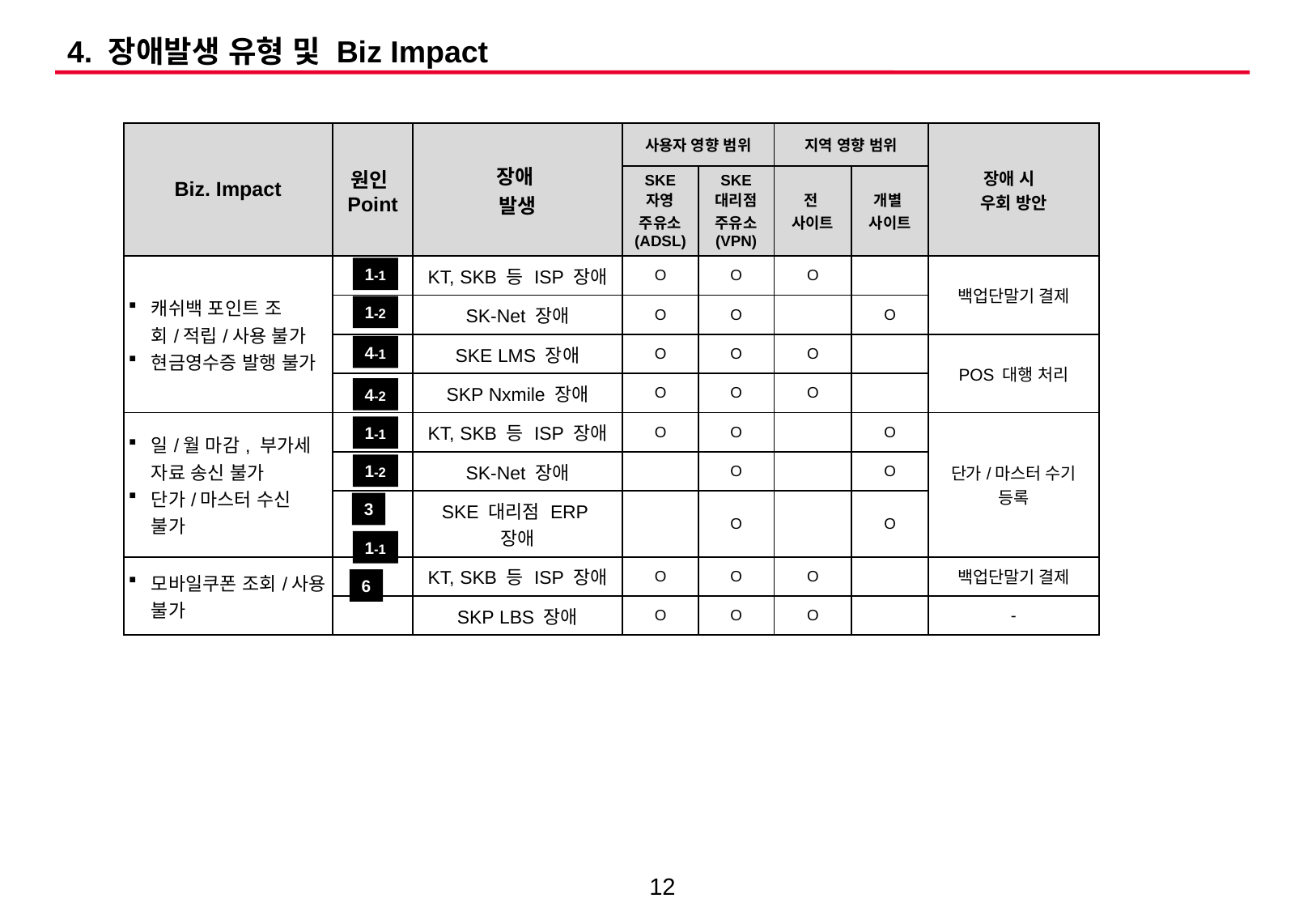

# 4. 장애발생 유형 및 Biz Impact
| Biz. Impact | 원인Point | 장애 발생 | 사용자 영향 범위 |  | 지역 영향 범위 |  | 장애 시 우회 방안 |
| --- | --- | --- | --- | --- | --- | --- | --- |
|  |  |  | SKE 자영 주유소 (ADSL) | SKE 대리점 주유소 (VPN) | 전 사이트 | 개별 사이트 |  |
| 캐쉬백 포인트 조회/적립/사용 불가 현금영수증 발행 불가 |  | KT, SKB 등 ISP 장애 | O | O | O |  | 백업단말기 결제 |
|  |  | SK-Net 장애 | O | O |  | O |  |
|  |  | SKE LMS 장애 | O | O | O |  | POS 대행 처리 |
|  |  | SKP Nxmile 장애 | O | O | O |  |  |
| 일/월 마감, 부가세 자료 송신 불가 단가/마스터 수신 불가 |  | KT, SKB 등 ISP 장애 | O | O |  | O | 단가/마스터 수기 등록 |
|  |  | SK-Net 장애 |  | O |  | O |  |
|  |  | SKE 대리점 ERP 장애 |  | O |  | O |  |
| 모바일쿠폰 조회/사용 불가 |  | KT, SKB 등 ISP 장애 | O | O | O |  | 백업단말기 결제 |
|  |  | SKP LBS 장애 | O | O | O |  | - |
1-1
1-2
4-1
4-2
1-1
1-2
3
1-1
6